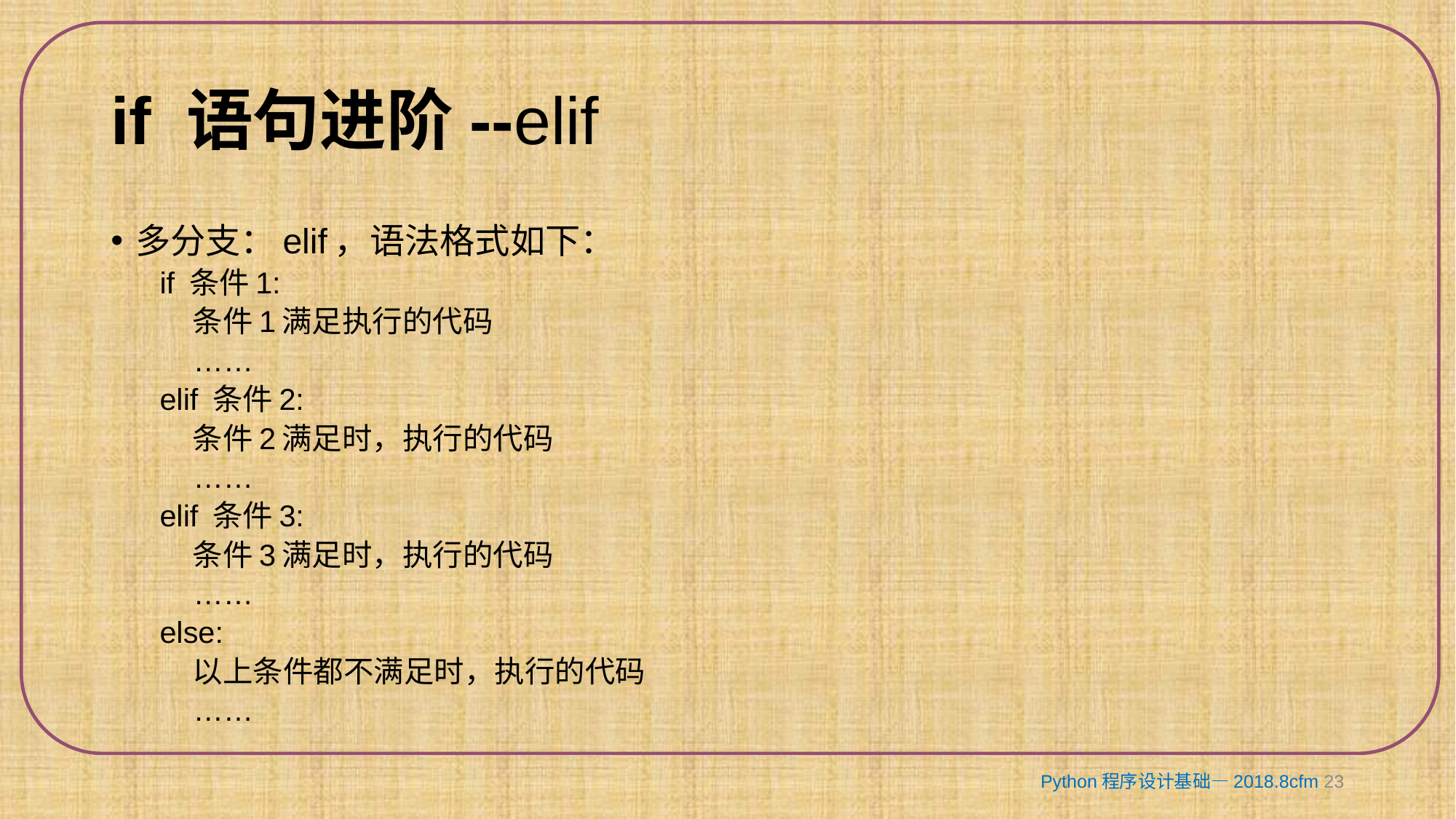

# if 语句进阶--elif
多分支：elif，语法格式如下：
if 条件1:
    条件1满足执行的代码
    ……
elif 条件2:
    条件2满足时，执行的代码
    ……
elif 条件3:
    条件3满足时，执行的代码
    ……
else:
    以上条件都不满足时，执行的代码
    ……

Python程序设计基础—2018.8cfm 23